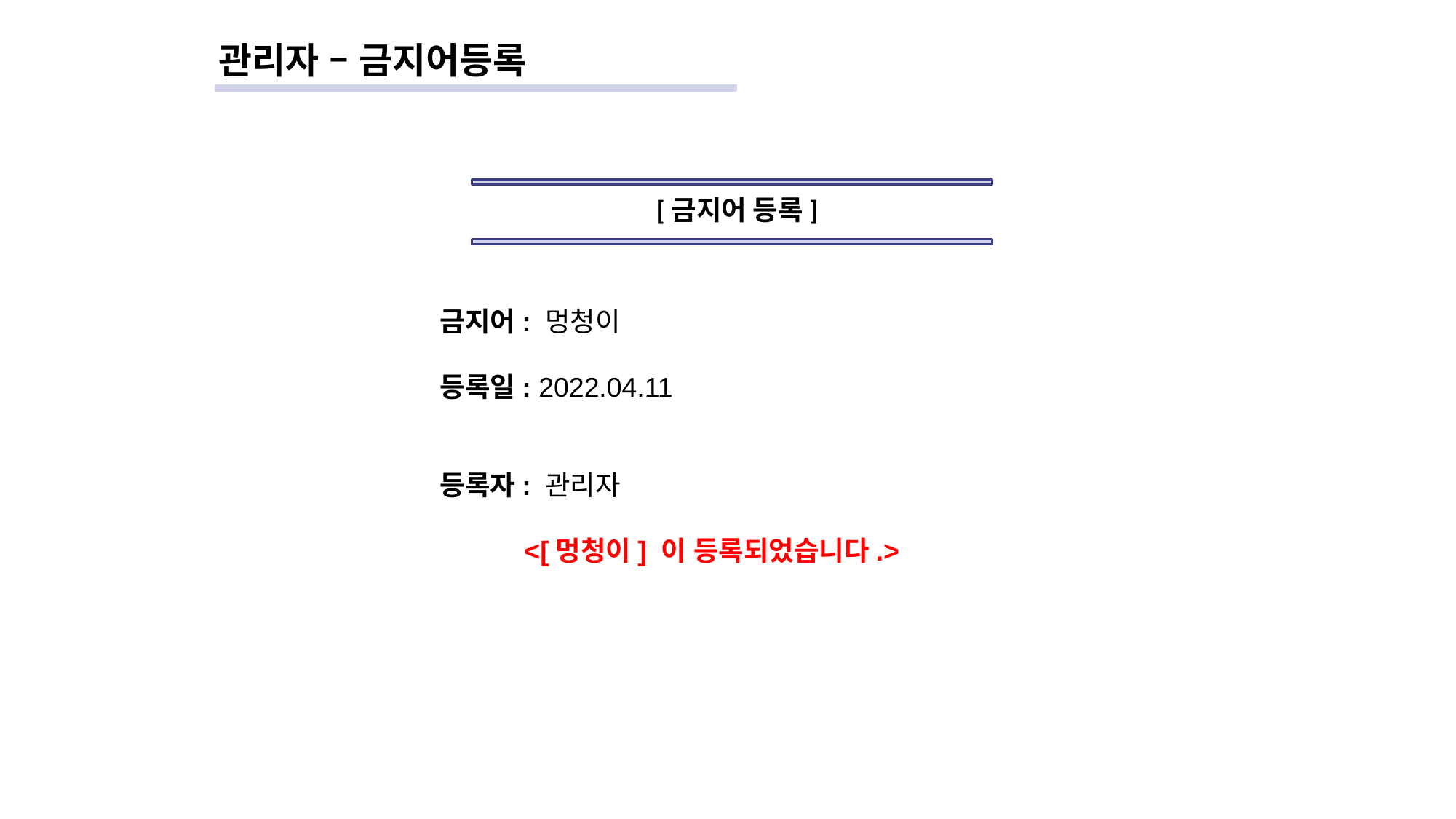

# 관리자 – 금지어등록

[금지어 등록]

금지어: 멍청이

등록일: 2022.04.11

등록자: 관리자

           <[멍청이] 이 등록되었습니다.>